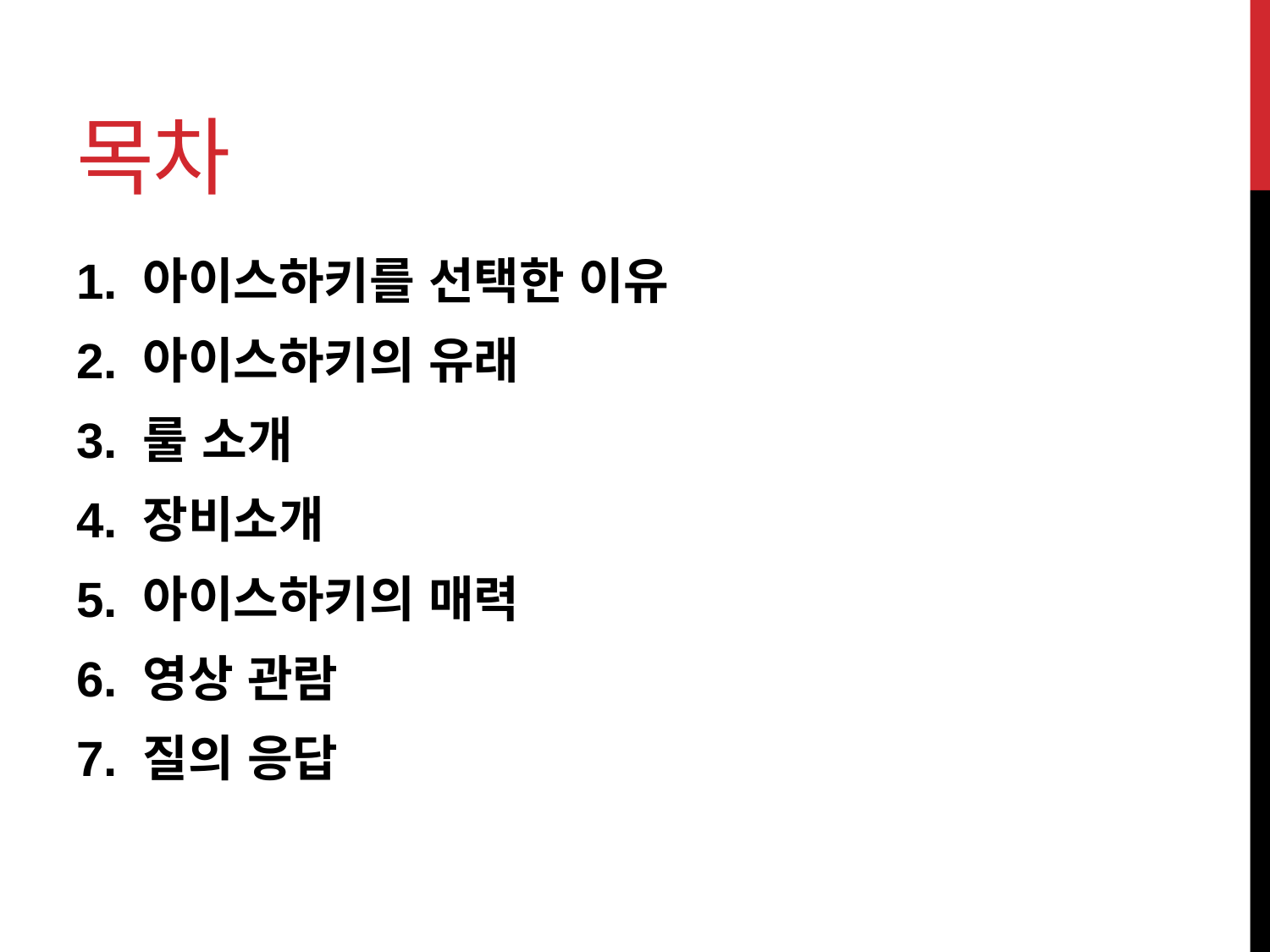

# 목차
1. 아이스하키를 선택한 이유
2. 아이스하키의 유래
3. 룰 소개
4. 장비소개
5. 아이스하키의 매력
6. 영상 관람
7. 질의 응답